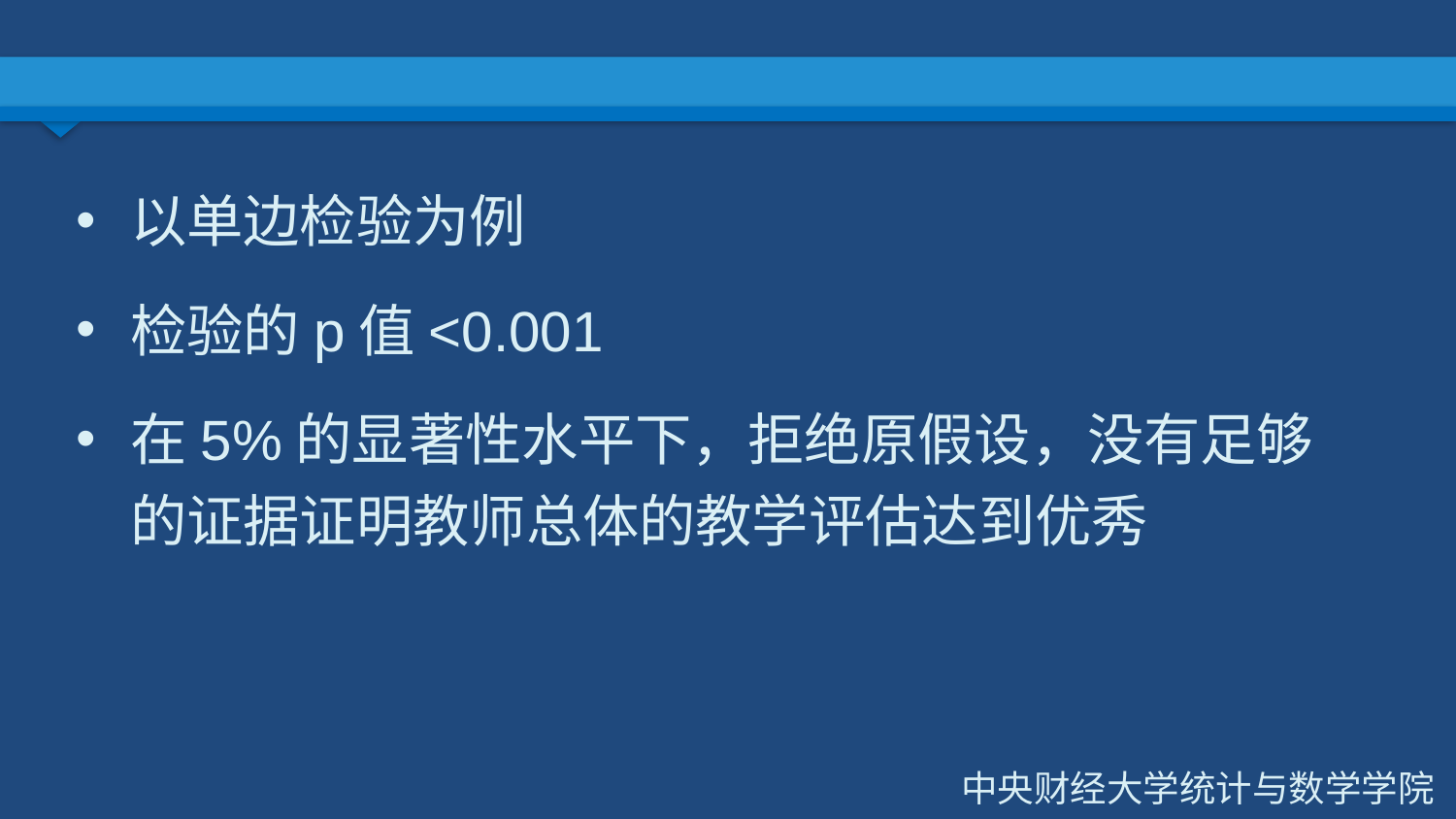

#
以单边检验为例
检验的p值<0.001
在5%的显著性水平下，拒绝原假设，没有足够的证据证明教师总体的教学评估达到优秀